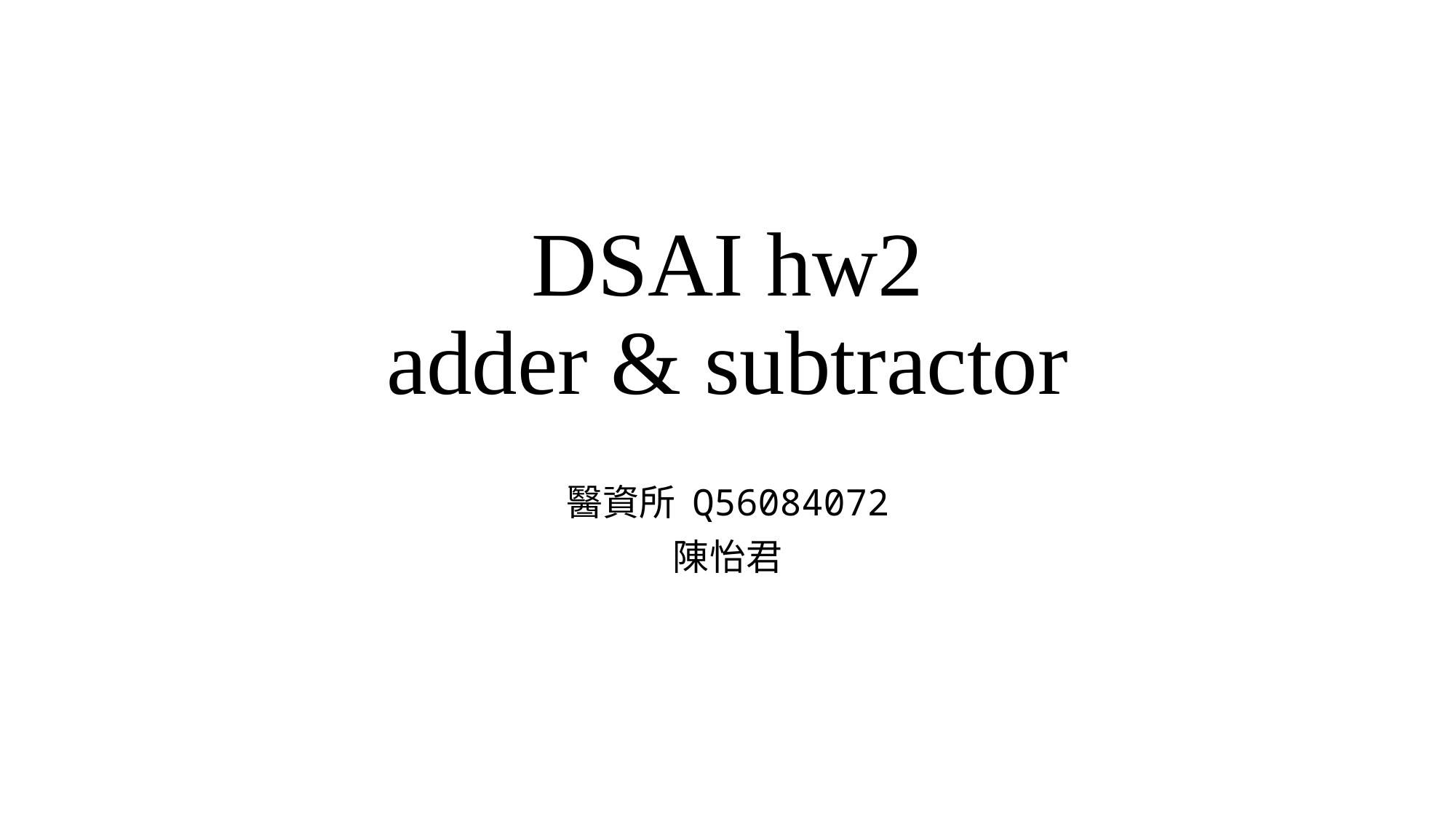

# DSAI hw2 adder & subtractor
醫資所 Q56084072
陳怡君